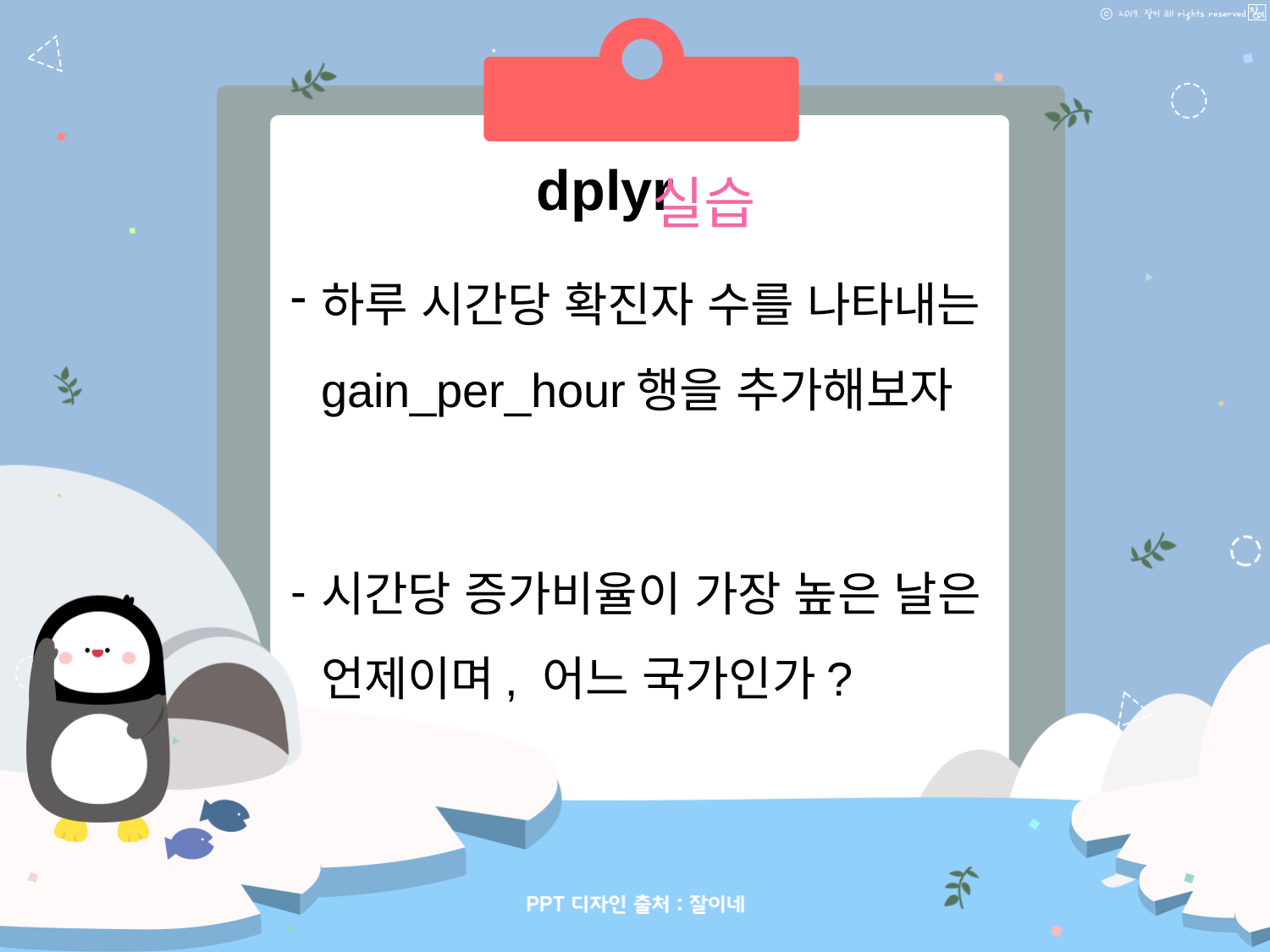

실습
dplyr
하루 시간당 확진자 수를 나타내는 gain_per_hour행을 추가해보자

시간당 증가비율이 가장 높은 날은 언제이며, 어느 국가인가?